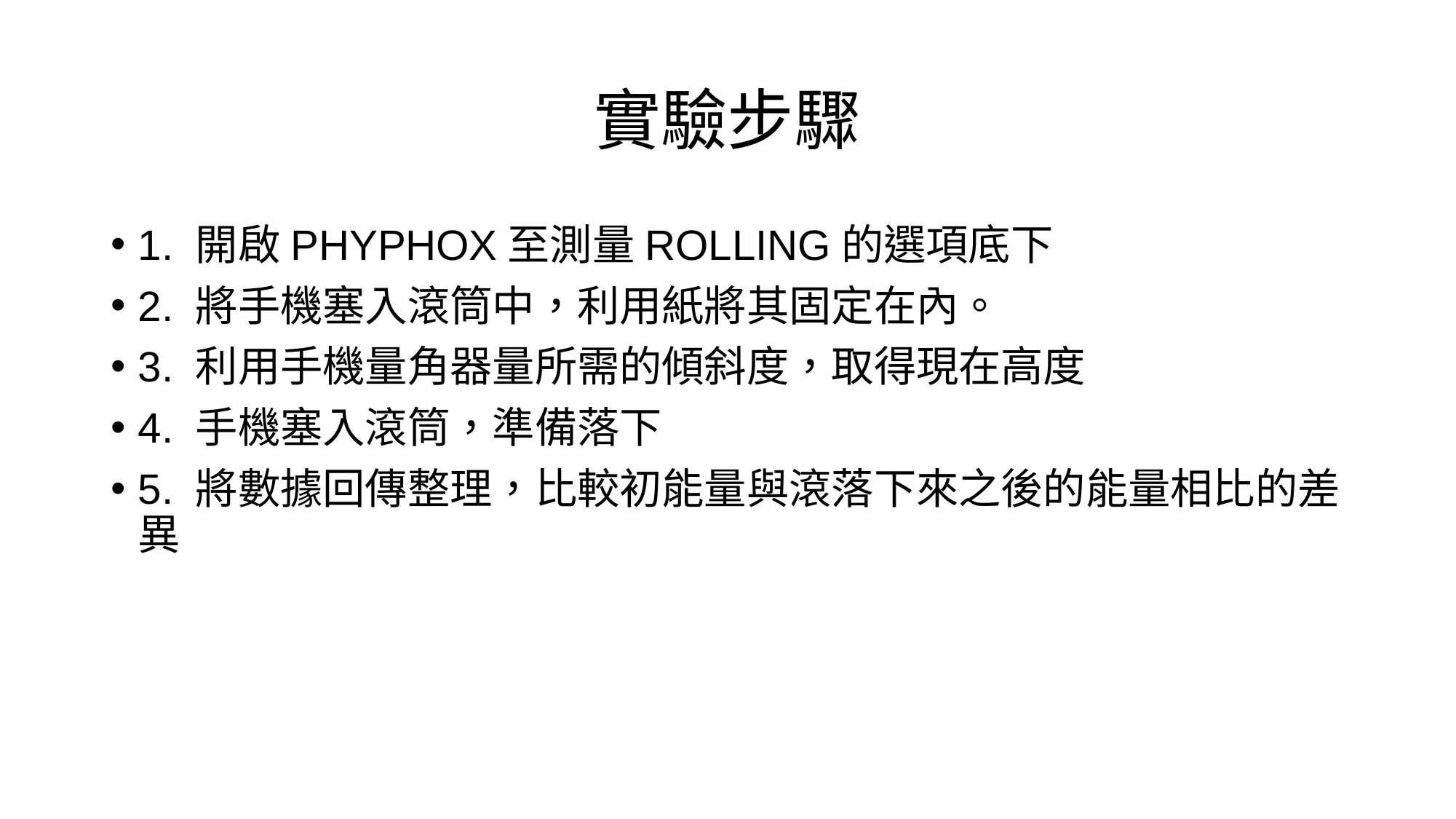

# 實驗步驟
1. 開啟PHYPHOX至測量ROLLING的選項底下
2. 將手機塞入滾筒中，利用紙將其固定在內。
3. 利用手機量角器量所需的傾斜度，取得現在高度
4. 手機塞入滾筒，準備落下
5. 將數據回傳整理，比較初能量與滾落下來之後的能量相比的差異